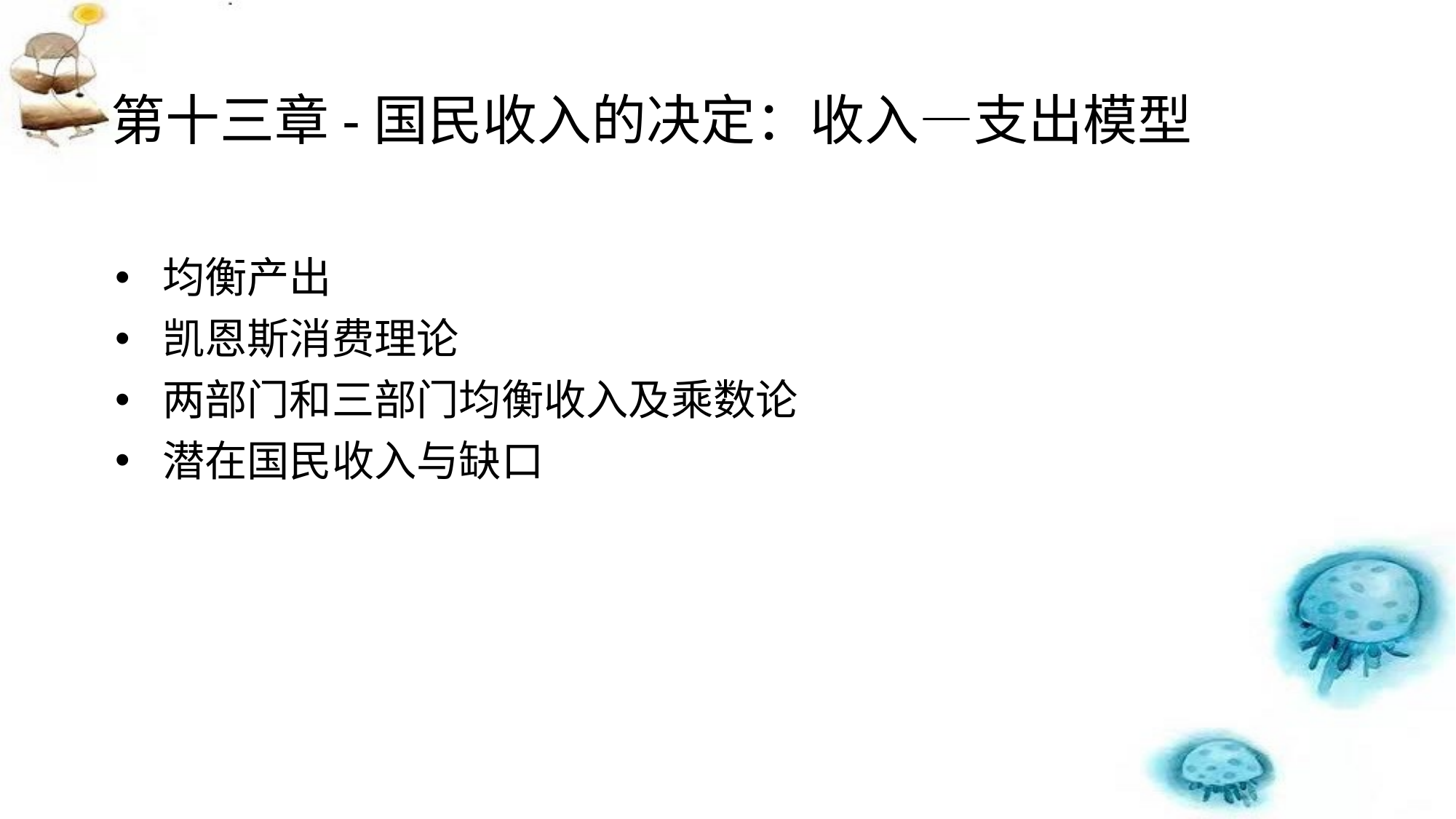

# 第十三章-国民收入的决定：收入—支出模型
 均衡产出
 凯恩斯消费理论
 两部门和三部门均衡收入及乘数论
 潜在国民收入与缺口